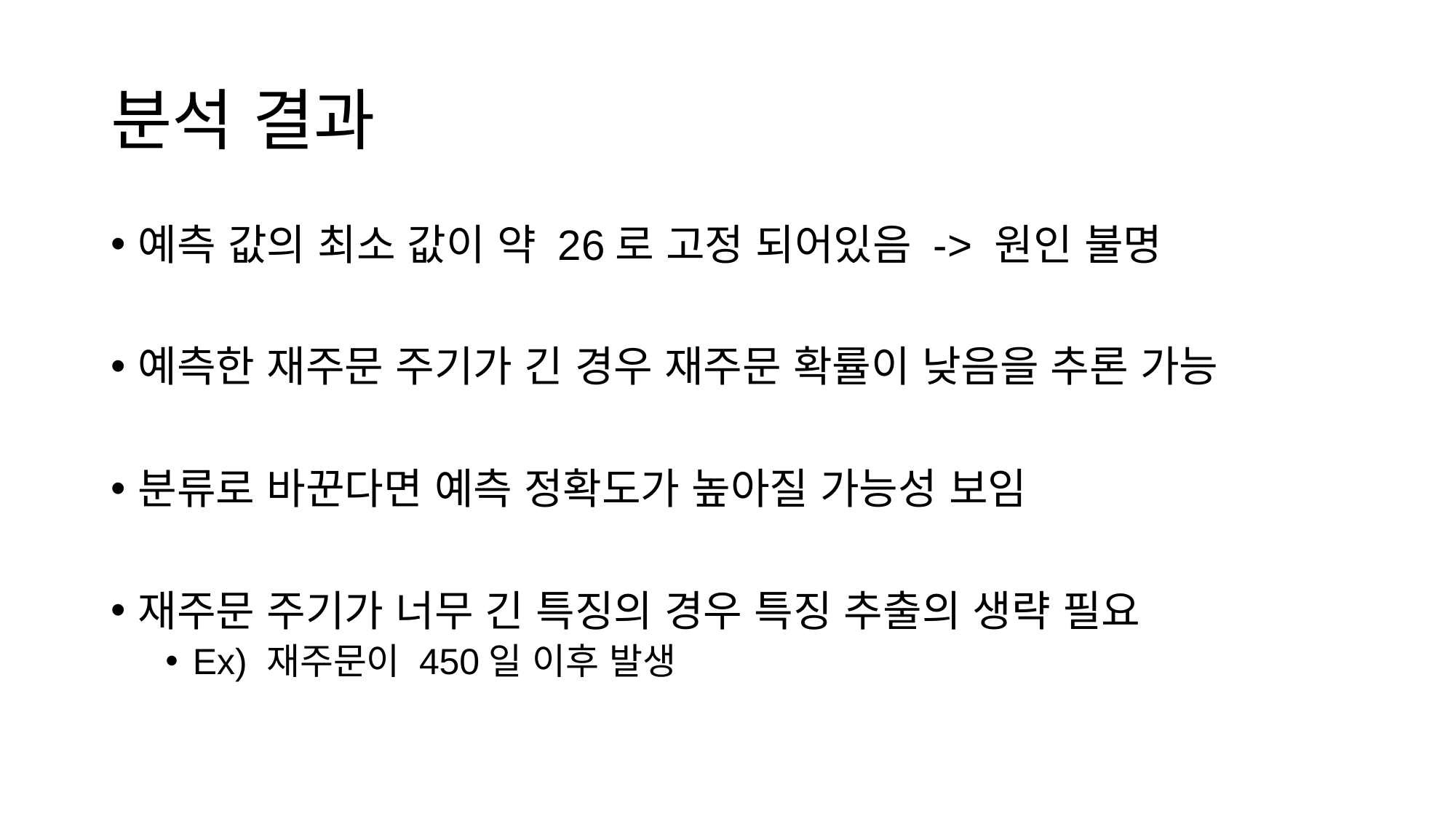

# 분석 결과
예측 값의 최소 값이 약 26로 고정 되어있음 -> 원인 불명

예측한 재주문 주기가 긴 경우 재주문 확률이 낮음을 추론 가능

분류로 바꾼다면 예측 정확도가 높아질 가능성 보임

재주문 주기가 너무 긴 특징의 경우 특징 추출의 생략 필요
Ex) 재주문이 450일 이후 발생